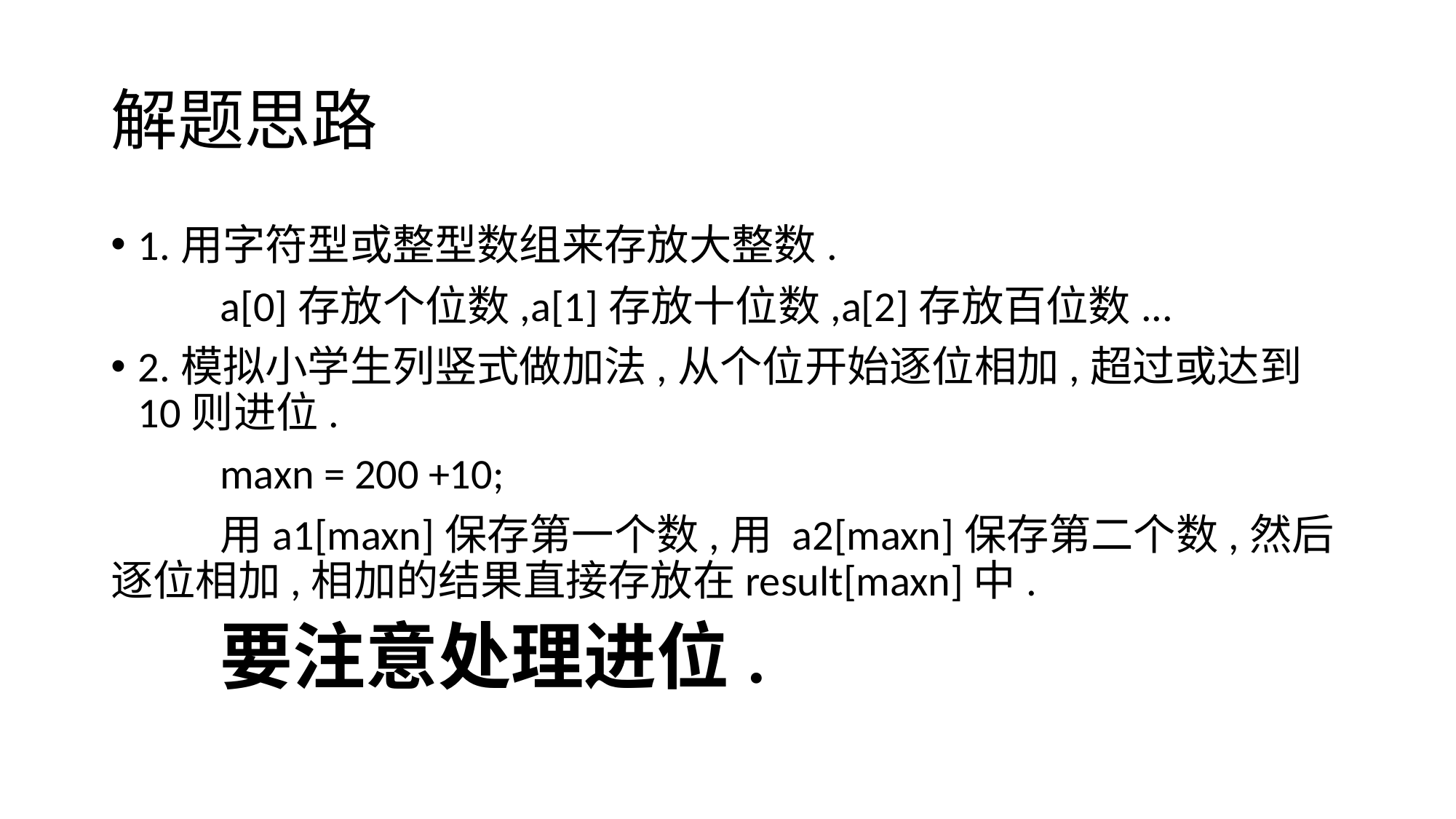

# 解题思路
1.用字符型或整型数组来存放大整数.
	a[0]存放个位数,a[1]存放十位数,a[2]存放百位数...
2.模拟小学生列竖式做加法,从个位开始逐位相加,超过或达到10则进位.
	maxn = 200 +10;
	用a1[maxn]保存第一个数,用 a2[maxn]保存第二个数,然后逐位相加,相加的结果直接存放在result[maxn]中.
	要注意处理进位.